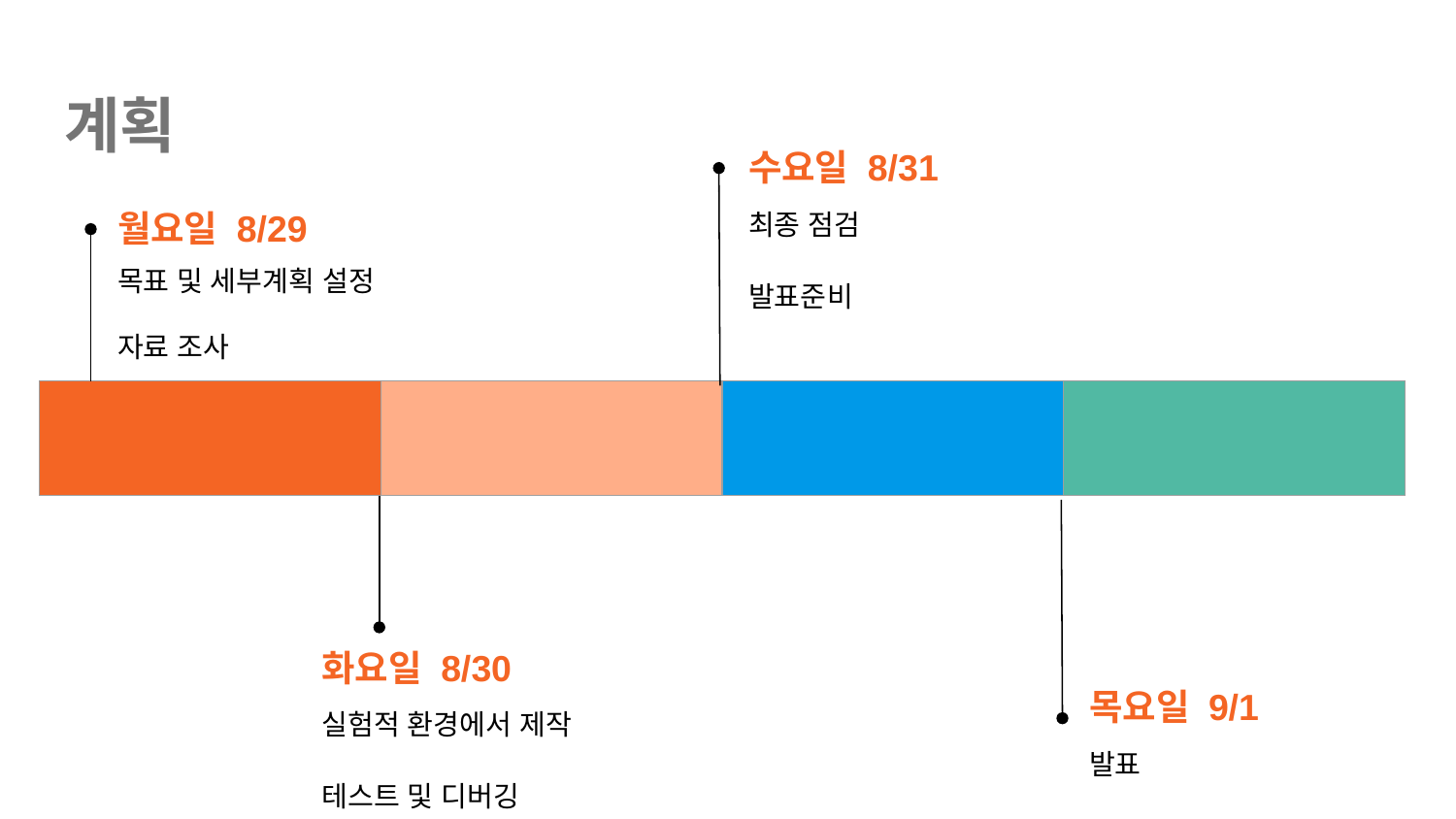

# 계획
수요일 8/31
최종 점검
발표준비
월요일 8/29
목표 및 세부계획 설정
자료 조사
|  |  |  |  |
| --- | --- | --- | --- |
화요일 8/30
목요일 9/1
실험적 환경에서 제작
테스트 및 디버깅
발표